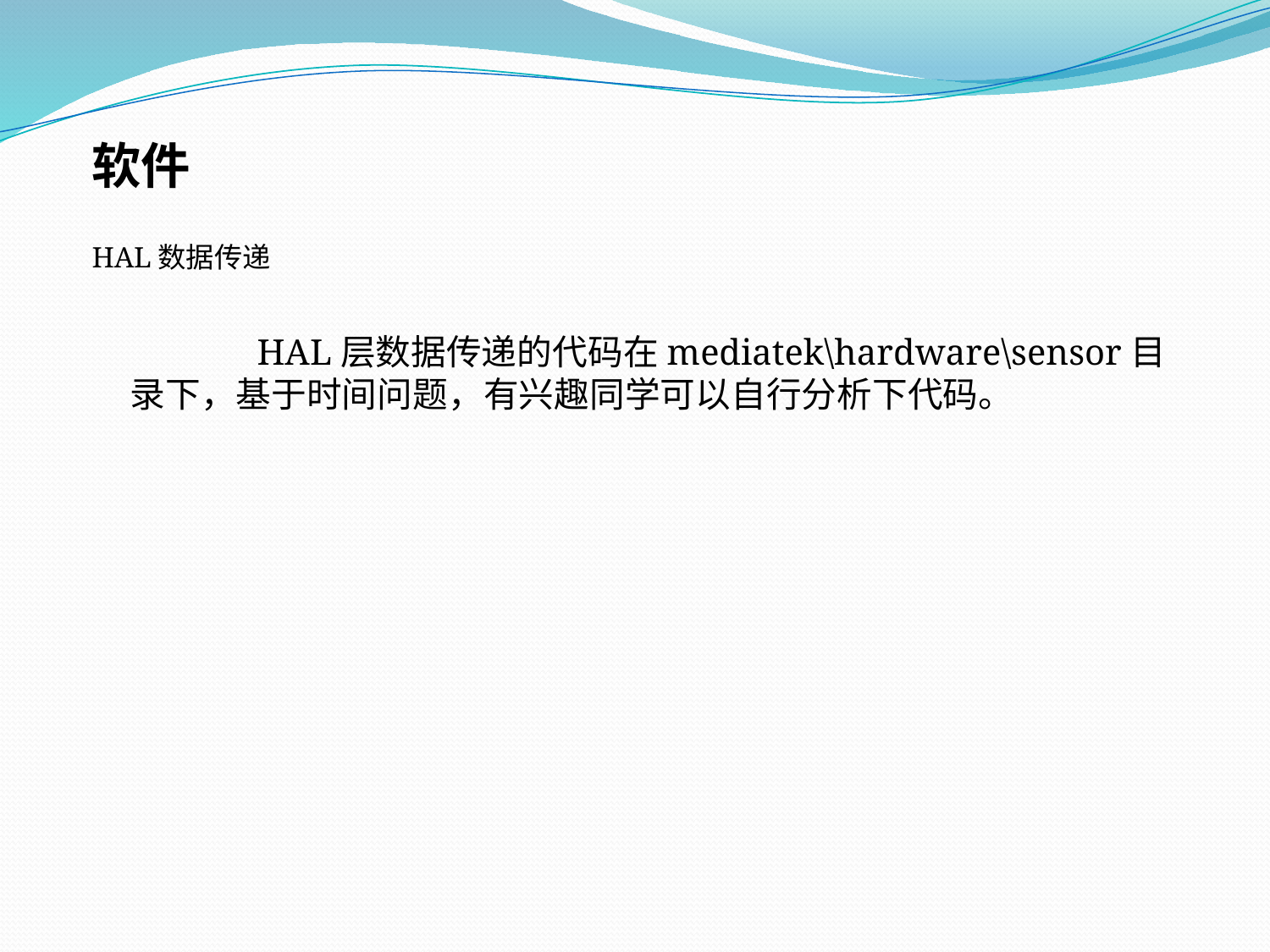

软件

HAL数据传递

		HAL层数据传递的代码在mediatek\hardware\sensor目录下，基于时间问题，有兴趣同学可以自行分析下代码。